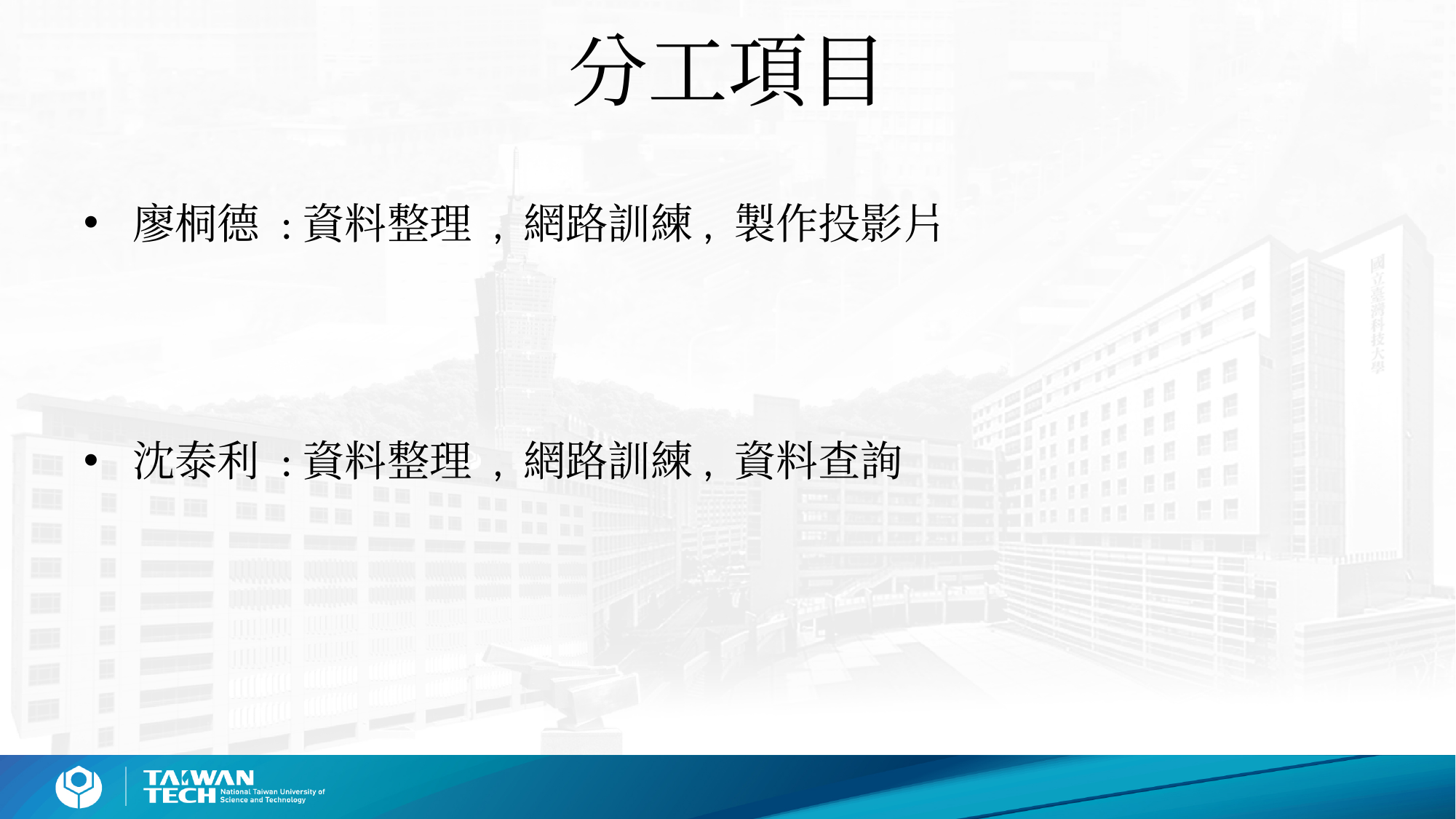

# 分工項目
廖桐德 :資料整理 , 網路訓練, 製作投影片

沈泰利 :資料整理 , 網路訓練, 資料查詢